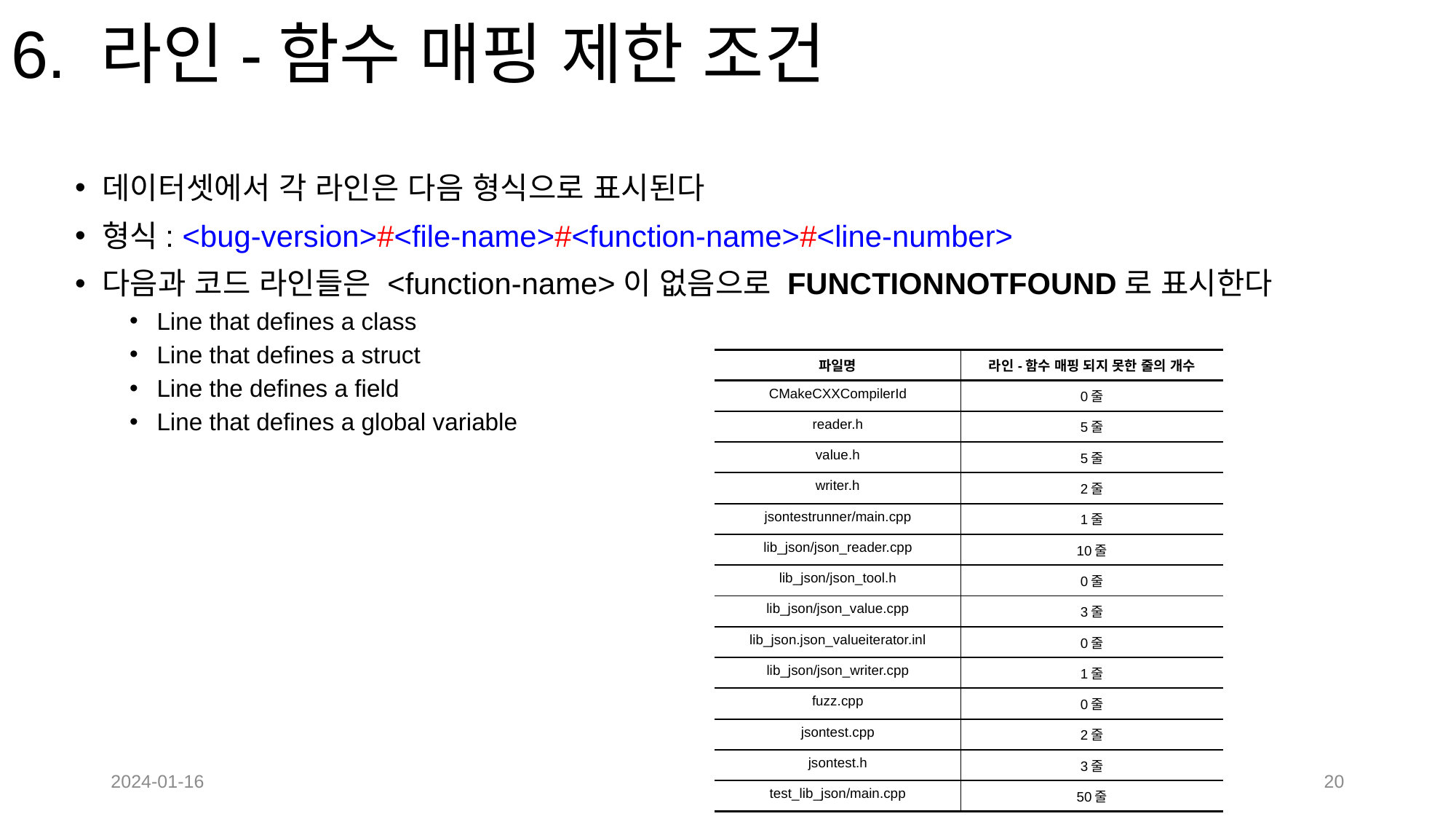

# 6. 라인-함수 매핑 제한 조건
데이터셋에서 각 라인은 다음 형식으로 표시된다
형식: <bug-version>#<file-name>#<function-name>#<line-number>
다음과 코드 라인들은 <function-name>이 없음으로 FUNCTIONNOTFOUND로 표시한다
Line that defines a class
Line that defines a struct
Line the defines a field
Line that defines a global variable
| 파일명 | 라인-함수 매핑 되지 못한 줄의 개수 |
| --- | --- |
| CMakeCXXCompilerId | 0줄 |
| reader.h | 5줄 |
| value.h | 5줄 |
| writer.h | 2줄 |
| jsontestrunner/main.cpp | 1줄 |
| lib\_json/json\_reader.cpp | 10줄 |
| lib\_json/json\_tool.h | 0줄 |
| lib\_json/json\_value.cpp | 3줄 |
| lib\_json.json\_valueiterator.inl | 0줄 |
| lib\_json/json\_writer.cpp | 1줄 |
| fuzz.cpp | 0줄 |
| jsontest.cpp | 2줄 |
| jsontest.h | 3줄 |
| test\_lib\_json/main.cpp | 50줄 |
2024-01-16
20